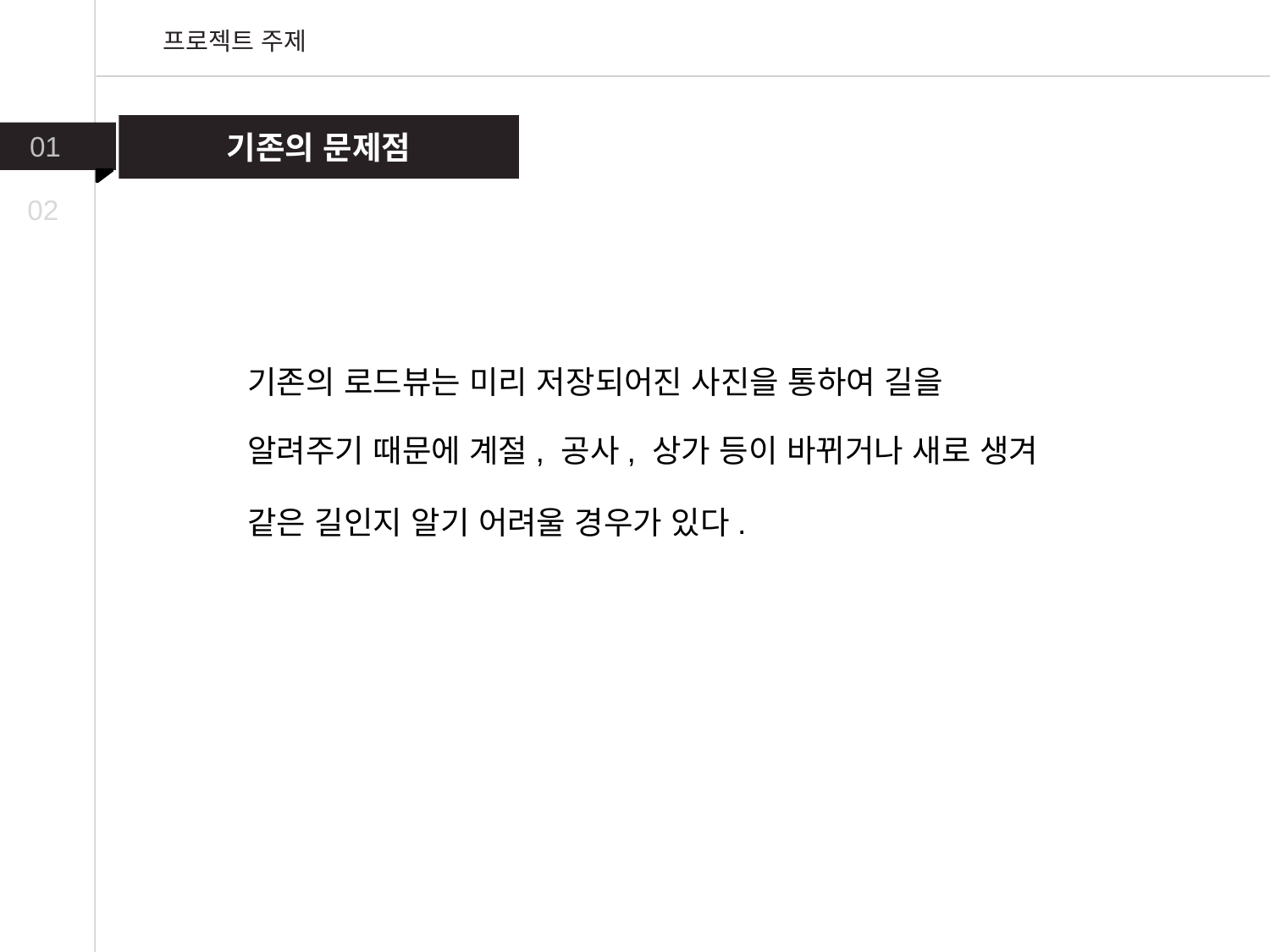

프로젝트 주제
기존의 문제점

01

02
기존의 로드뷰는 미리 저장되어진 사진을 통하여 길을
알려주기 때문에 계절, 공사, 상가 등이 바뀌거나 새로 생겨
같은 길인지 알기 어려울 경우가 있다.